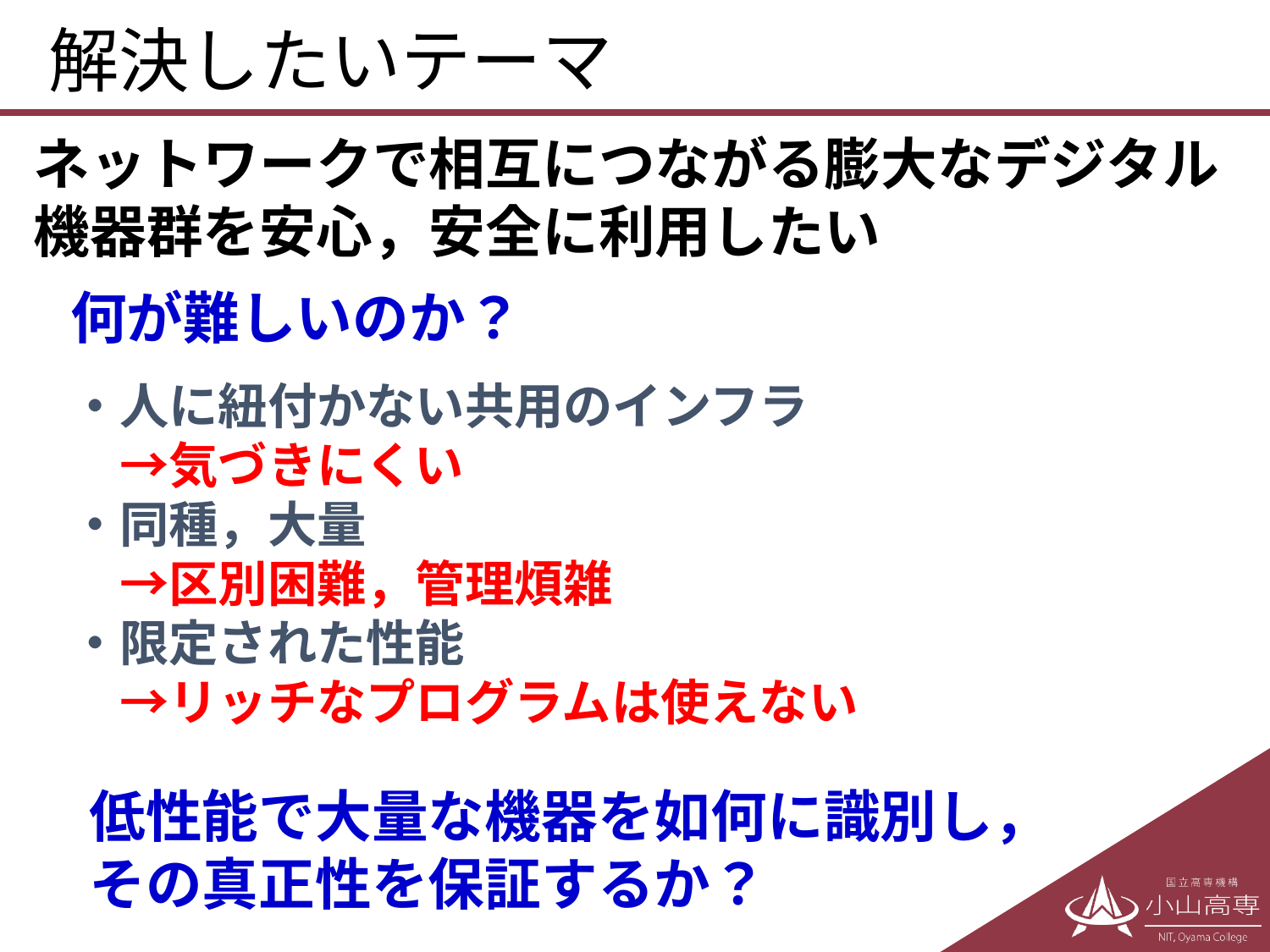

# 解決したいテーマ
ネットワークで相互につながる膨大なデジタル機器群を安心，安全に利用したい
何が難しいのか？
・人に紐付かない共用のインフラ
　→気づきにくい
・同種，大量
　→区別困難，管理煩雑
・限定された性能
　→リッチなプログラムは使えない
低性能で大量な機器を如何に識別し，
その真正性を保証するか？